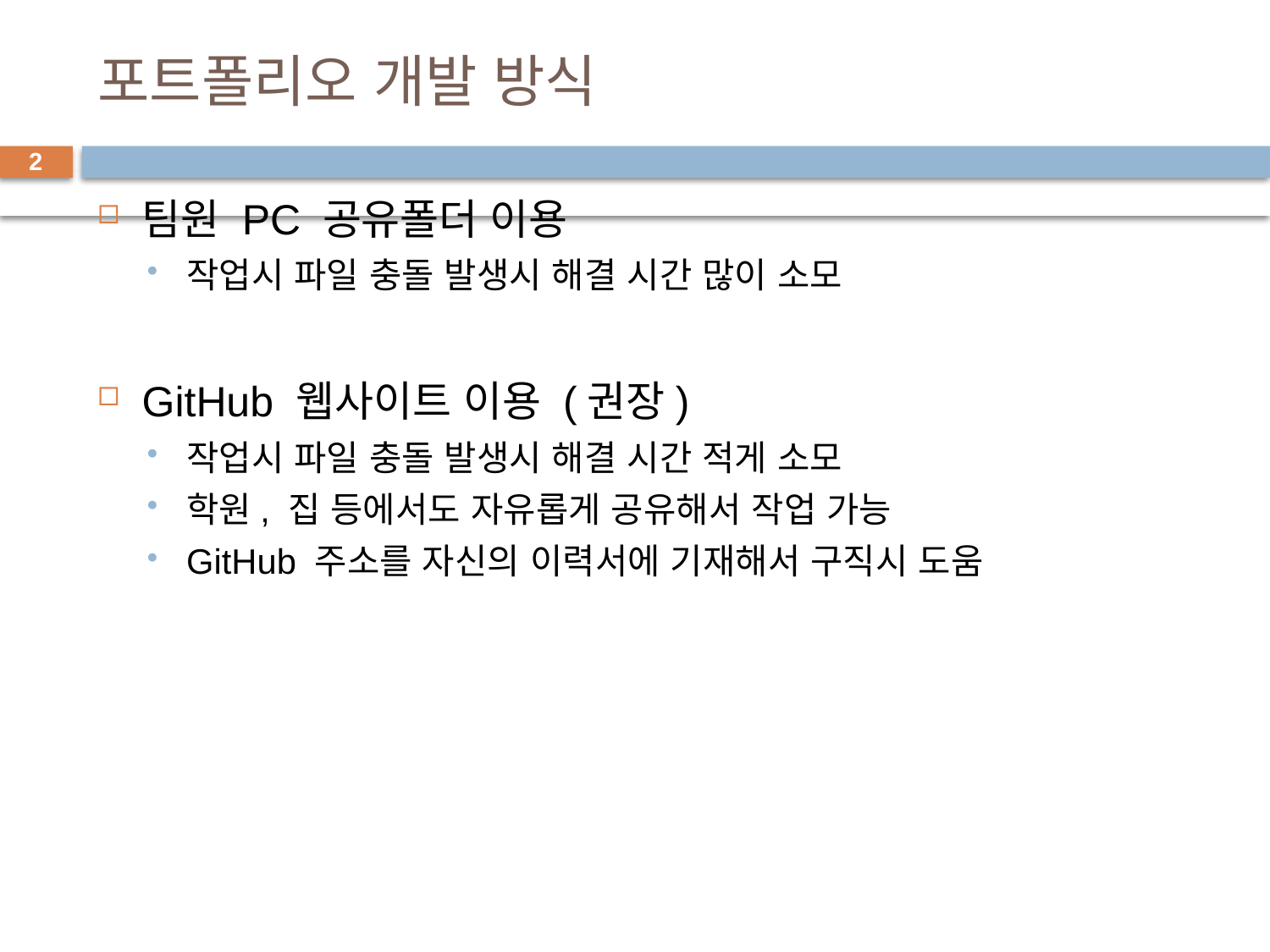

# 포트폴리오 개발 방식
2
팀원 PC 공유폴더 이용
작업시 파일 충돌 발생시 해결 시간 많이 소모

GitHub 웹사이트 이용 (권장)
작업시 파일 충돌 발생시 해결 시간 적게 소모
학원, 집 등에서도 자유롭게 공유해서 작업 가능
GitHub 주소를 자신의 이력서에 기재해서 구직시 도움